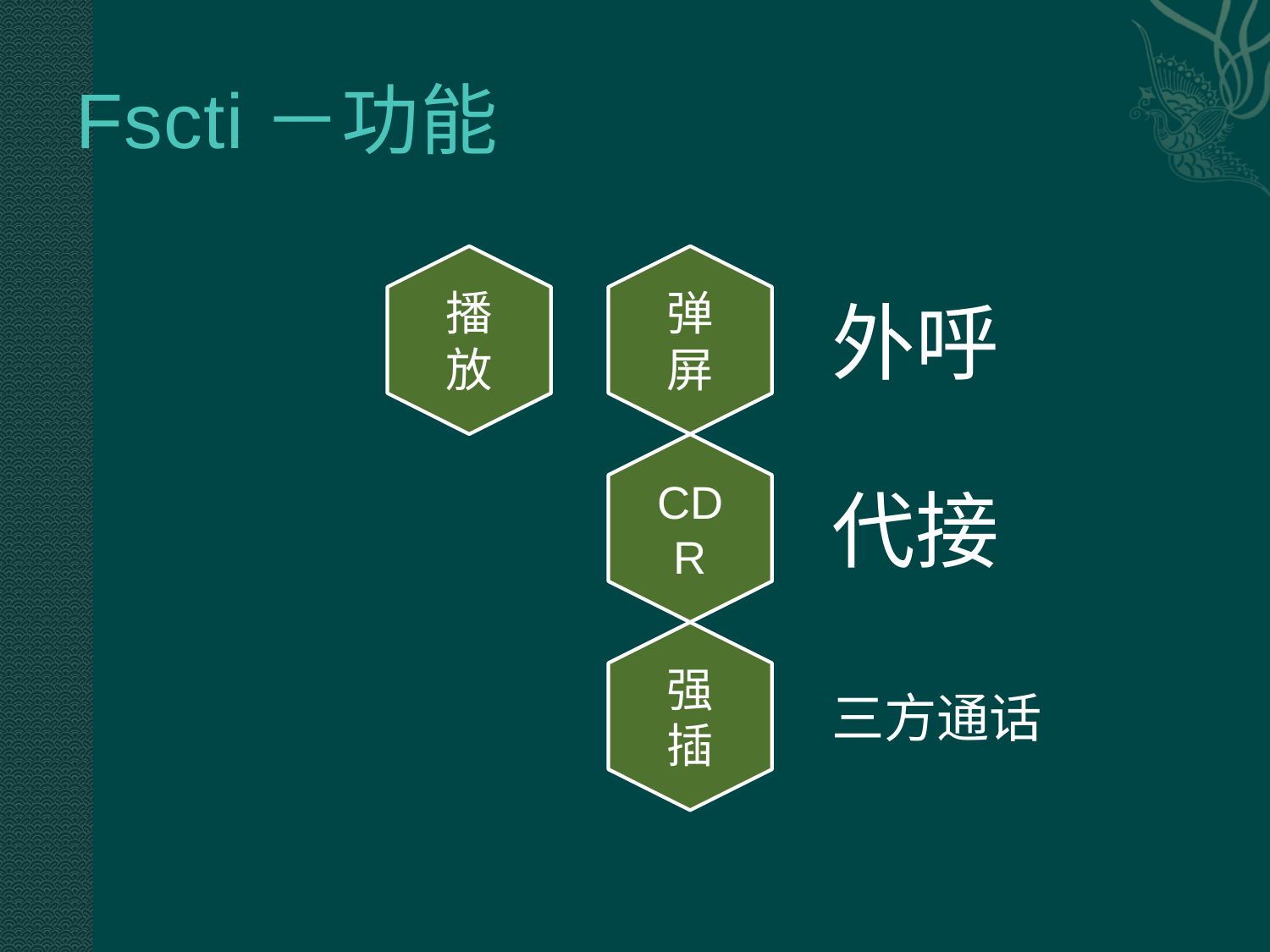

# Fscti－功能
弹屏
播放
外呼
CDR
代接
强插
三方通话